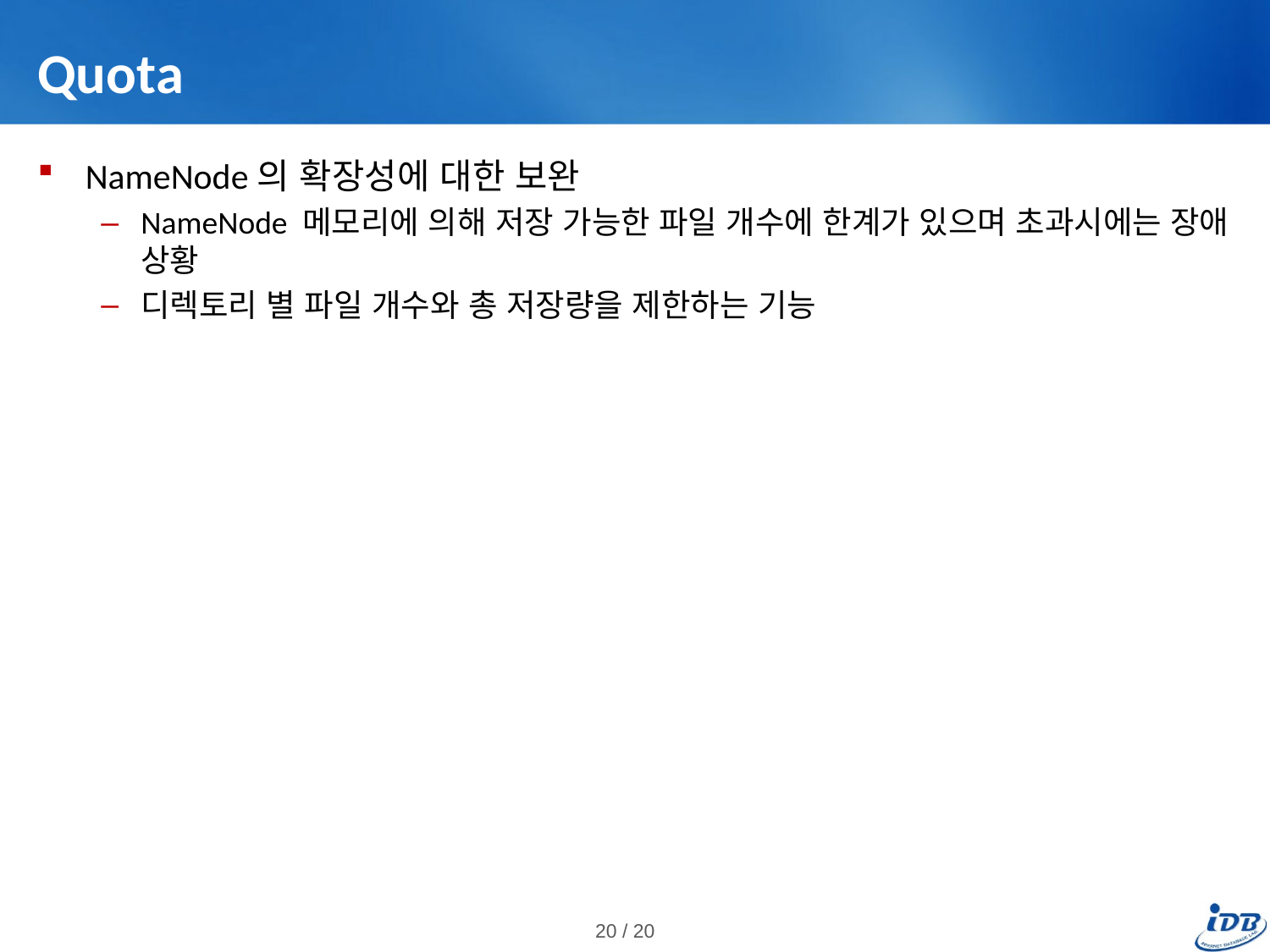

# Quota
NameNode의 확장성에 대한 보완
NameNode 메모리에 의해 저장 가능한 파일 개수에 한계가 있으며 초과시에는 장애 상황
디렉토리 별 파일 개수와 총 저장량을 제한하는 기능